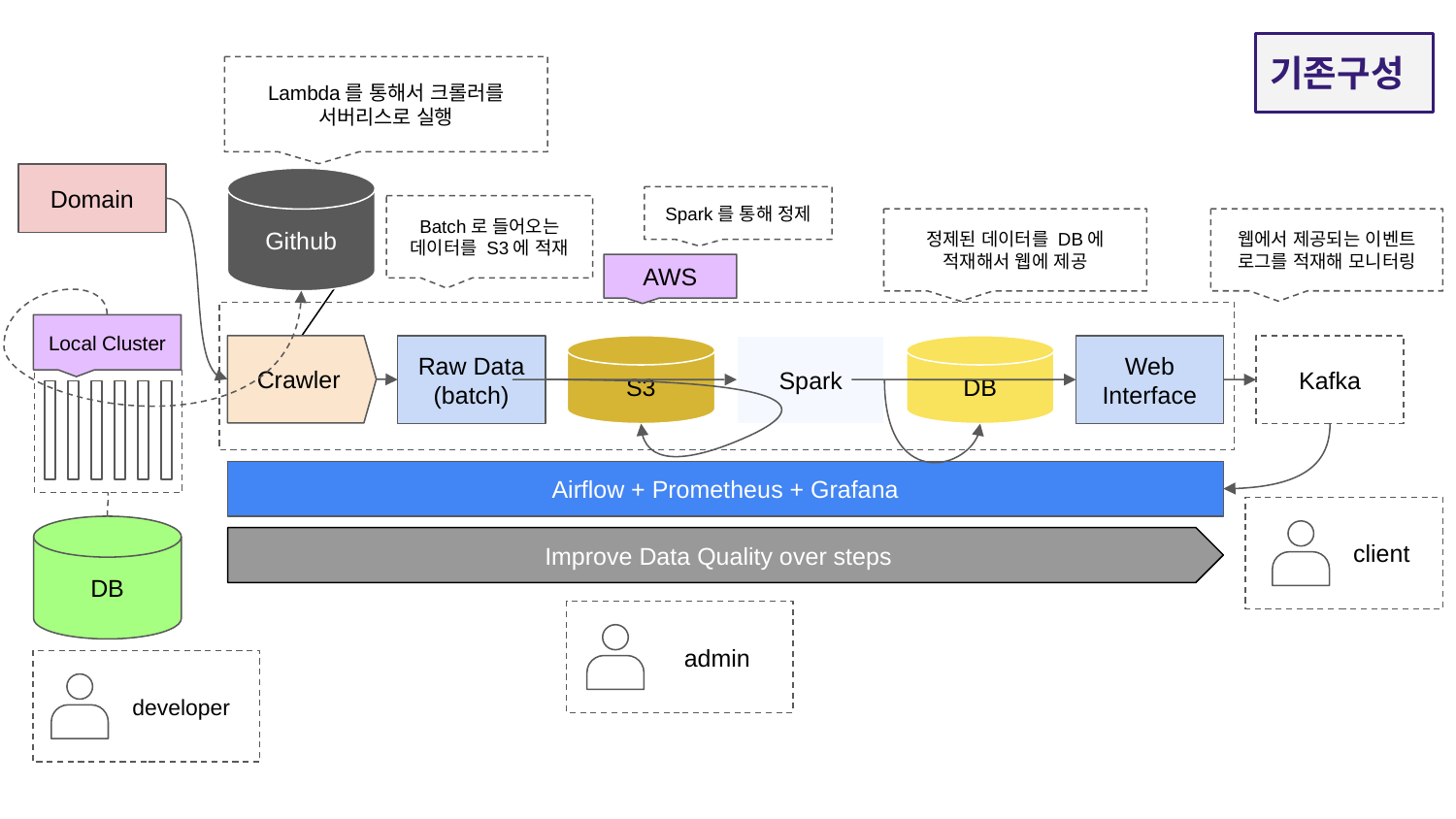

기존구성
Lambda를 통해서 크롤러를 서버리스로 실행
Domain
Github
Spark를 통해 정제
Batch로 들어오는 데이터를 S3에 적재
웹에서 제공되는 이벤트 로그를 적재해 모니터링
정제된 데이터를 DB에 적재해서 웹에 제공
AWS

Local Cluster

Crawler
Raw Data
(batch)
S3
Spark
DB
Web Interface
Kafka
Airflow + Prometheus + Grafana
           client
DB

Improve Data Quality over steps
           admin

           developer